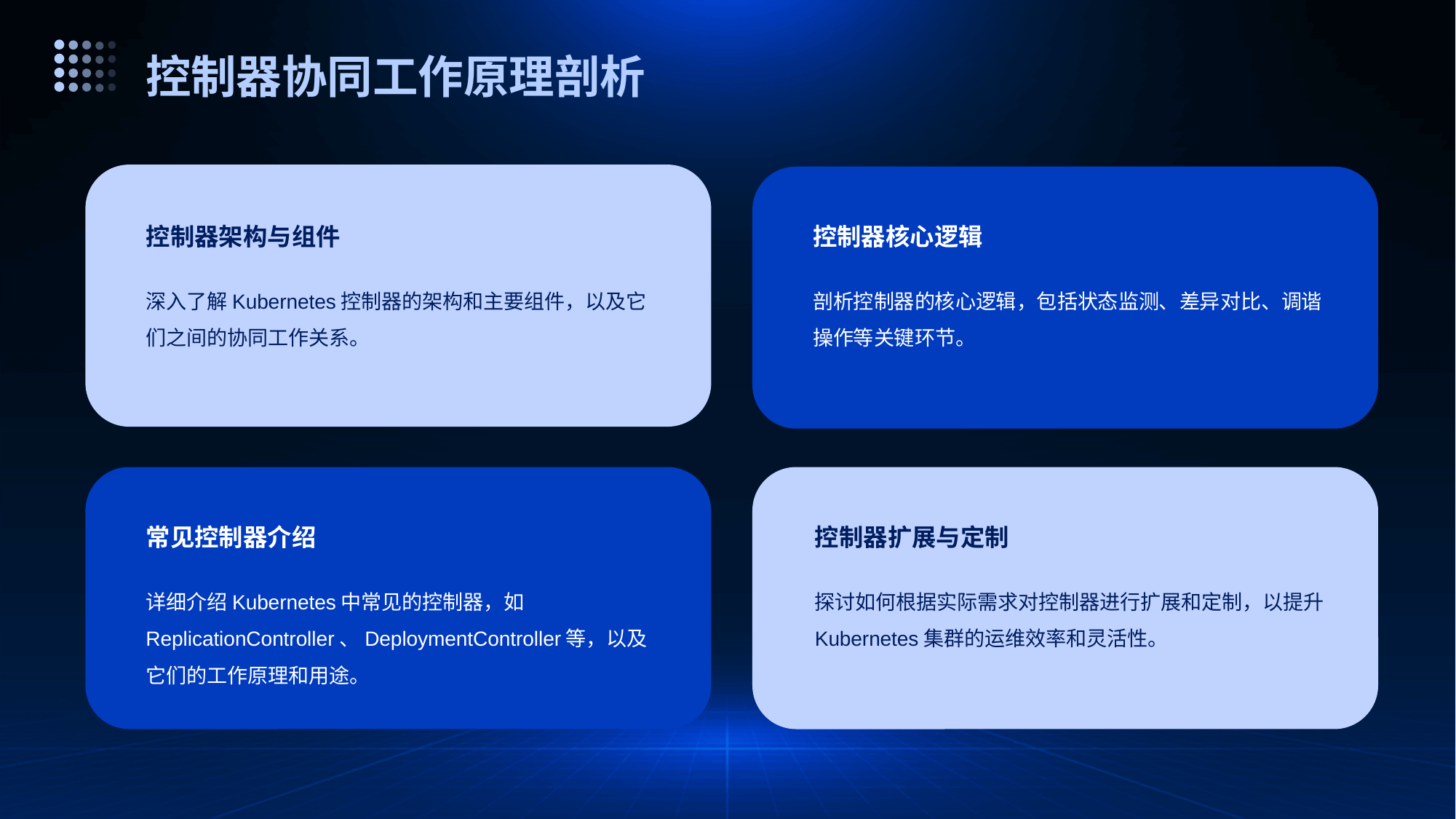

控制器协同工作原理剖析

控制器架构与组件
控制器核心逻辑
深入了解Kubernetes控制器的架构和主要组件，以及它们之间的协同工作关系。
剖析控制器的核心逻辑，包括状态监测、差异对比、调谐操作等关键环节。

常见控制器介绍
控制器扩展与定制
详细介绍Kubernetes中常见的控制器，如ReplicationController、DeploymentController等，以及它们的工作原理和用途。
探讨如何根据实际需求对控制器进行扩展和定制，以提升Kubernetes集群的运维效率和灵活性。